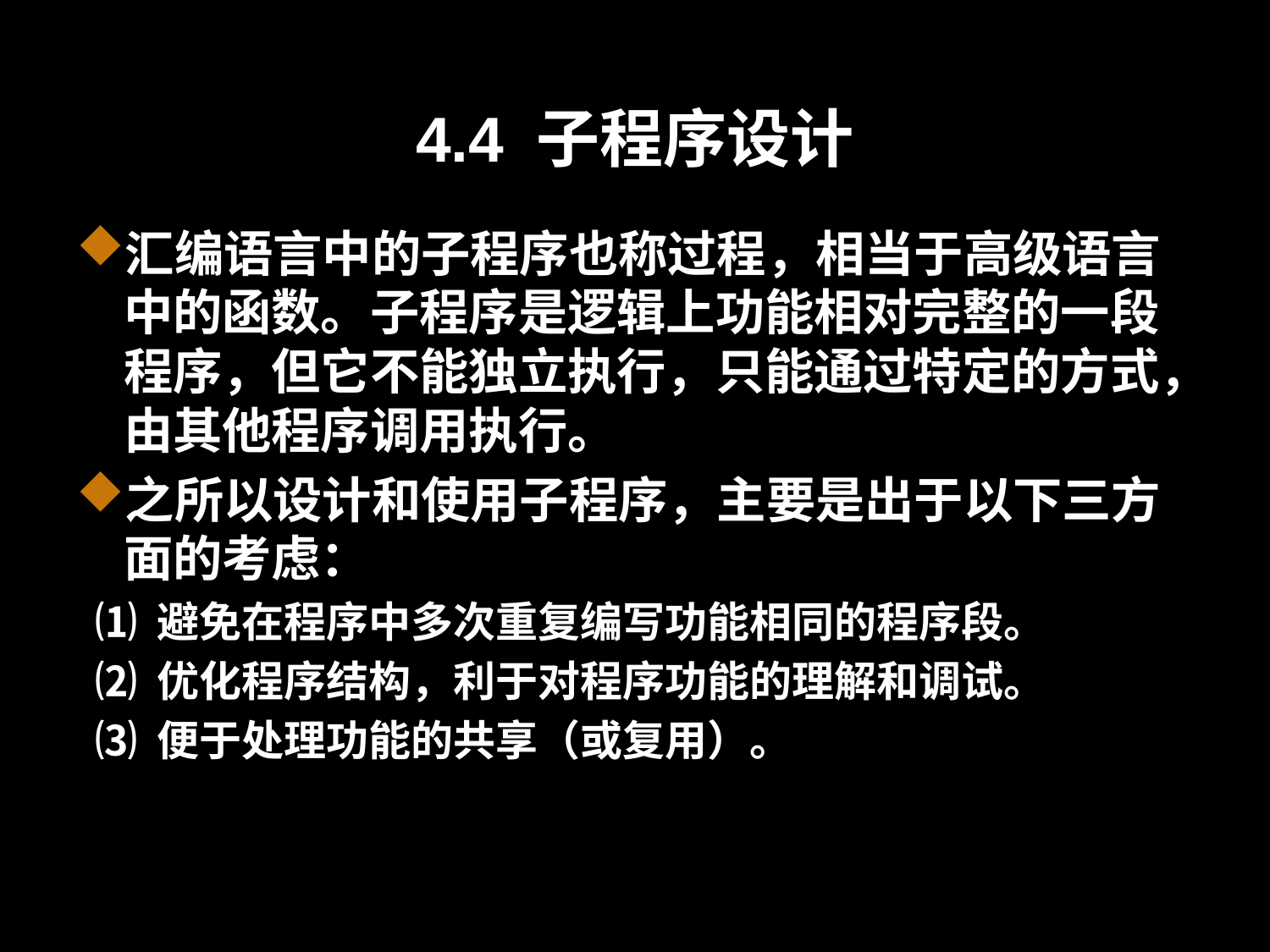

# 4.4 子程序设计
汇编语言中的子程序也称过程，相当于高级语言中的函数。子程序是逻辑上功能相对完整的一段程序，但它不能独立执行，只能通过特定的方式，由其他程序调用执行。
之所以设计和使用子程序，主要是出于以下三方面的考虑：
  ⑴ 避免在程序中多次重复编写功能相同的程序段。
  ⑵ 优化程序结构，利于对程序功能的理解和调试。
  ⑶ 便于处理功能的共享（或复用）。